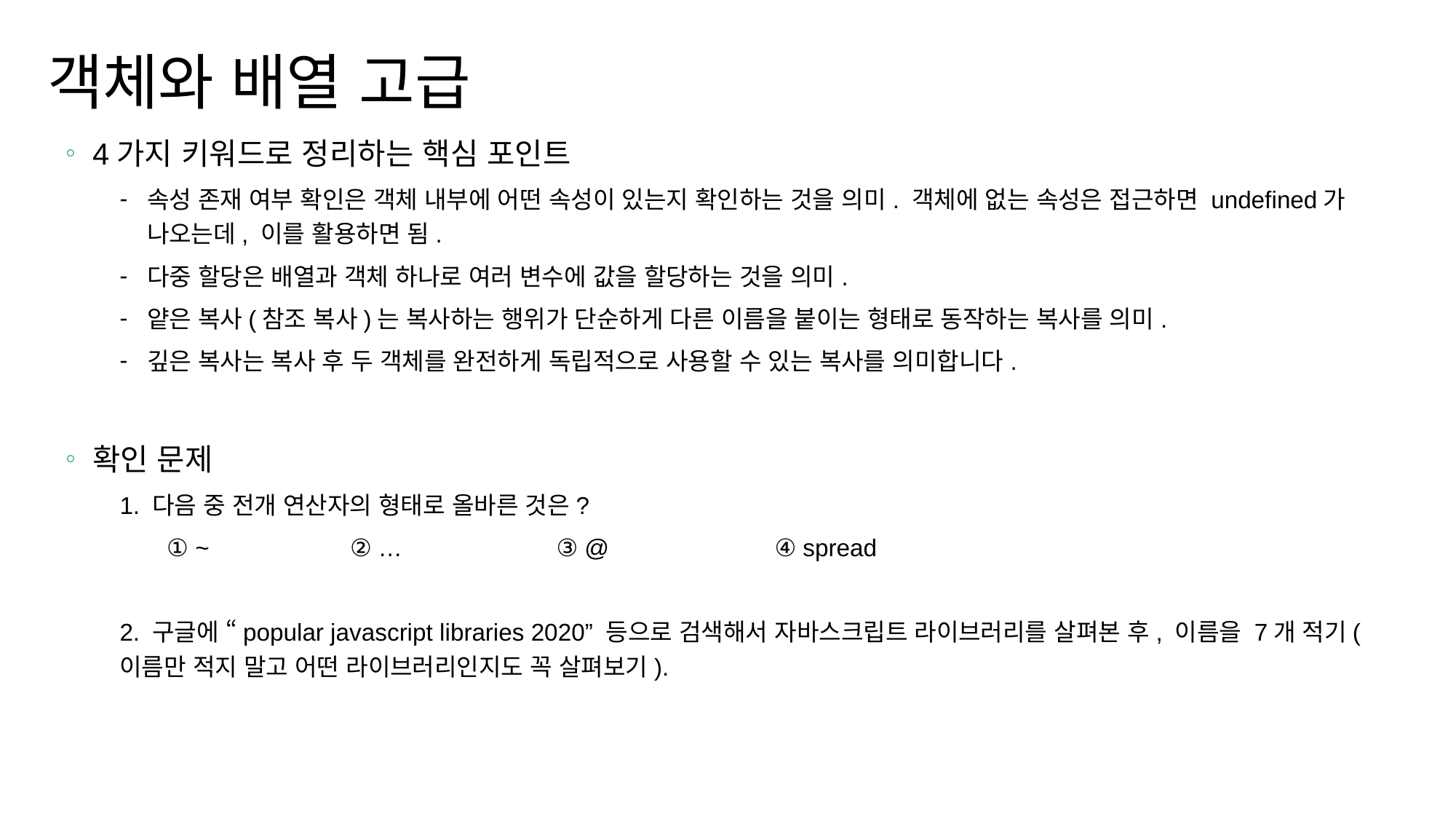

객체와 배열 고급
4가지 키워드로 정리하는 핵심 포인트
속성 존재 여부 확인은 객체 내부에 어떤 속성이 있는지 확인하는 것을 의미. 객체에 없는 속성은 접근하면 undefined가 나오는데, 이를 활용하면 됨.
다중 할당은 배열과 객체 하나로 여러 변수에 값을 할당하는 것을 의미.
얕은 복사(참조 복사)는 복사하는 행위가 단순하게 다른 이름을 붙이는 형태로 동작하는 복사를 의미.
깊은 복사는 복사 후 두 객체를 완전하게 독립적으로 사용할 수 있는 복사를 의미합니다.

확인 문제
1. 다음 중 전개 연산자의 형태로 올바른 것은?
       ① ~ 	                  ② … 		③ @		④ spread

2. 구글에 “popular javascript libraries 2020” 등으로 검색해서 자바스크립트 라이브러리를 살펴본 후, 이름을 7개 적기(이름만 적지 말고 어떤 라이브러리인지도 꼭 살펴보기).